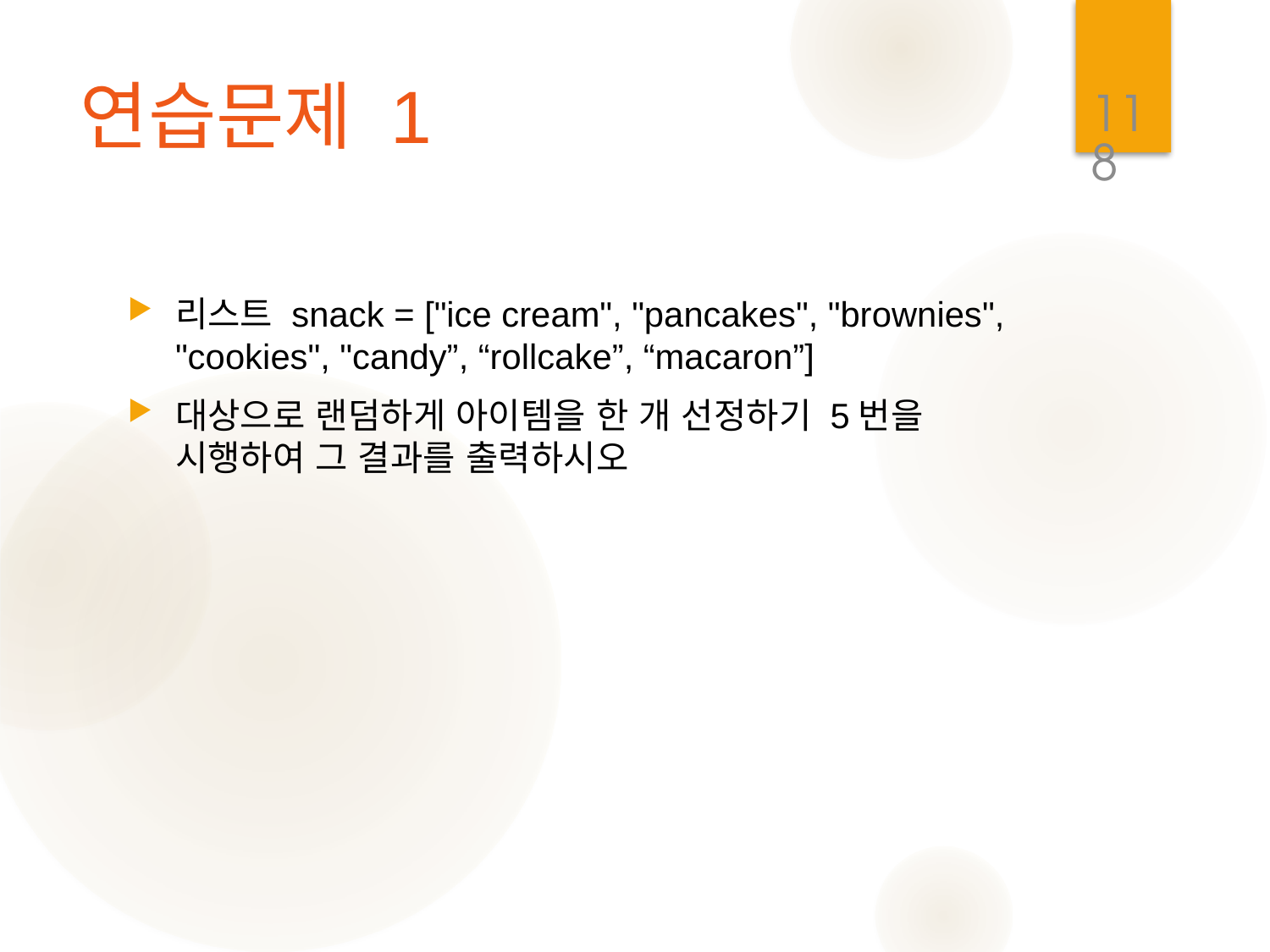

118
# 연습문제 1
리스트 snack = ["ice cream", "pancakes", "brownies", "cookies", "candy”, “rollcake”, “macaron”]
대상으로 랜덤하게 아이템을 한 개 선정하기 5번을 시행하여 그 결과를 출력하시오